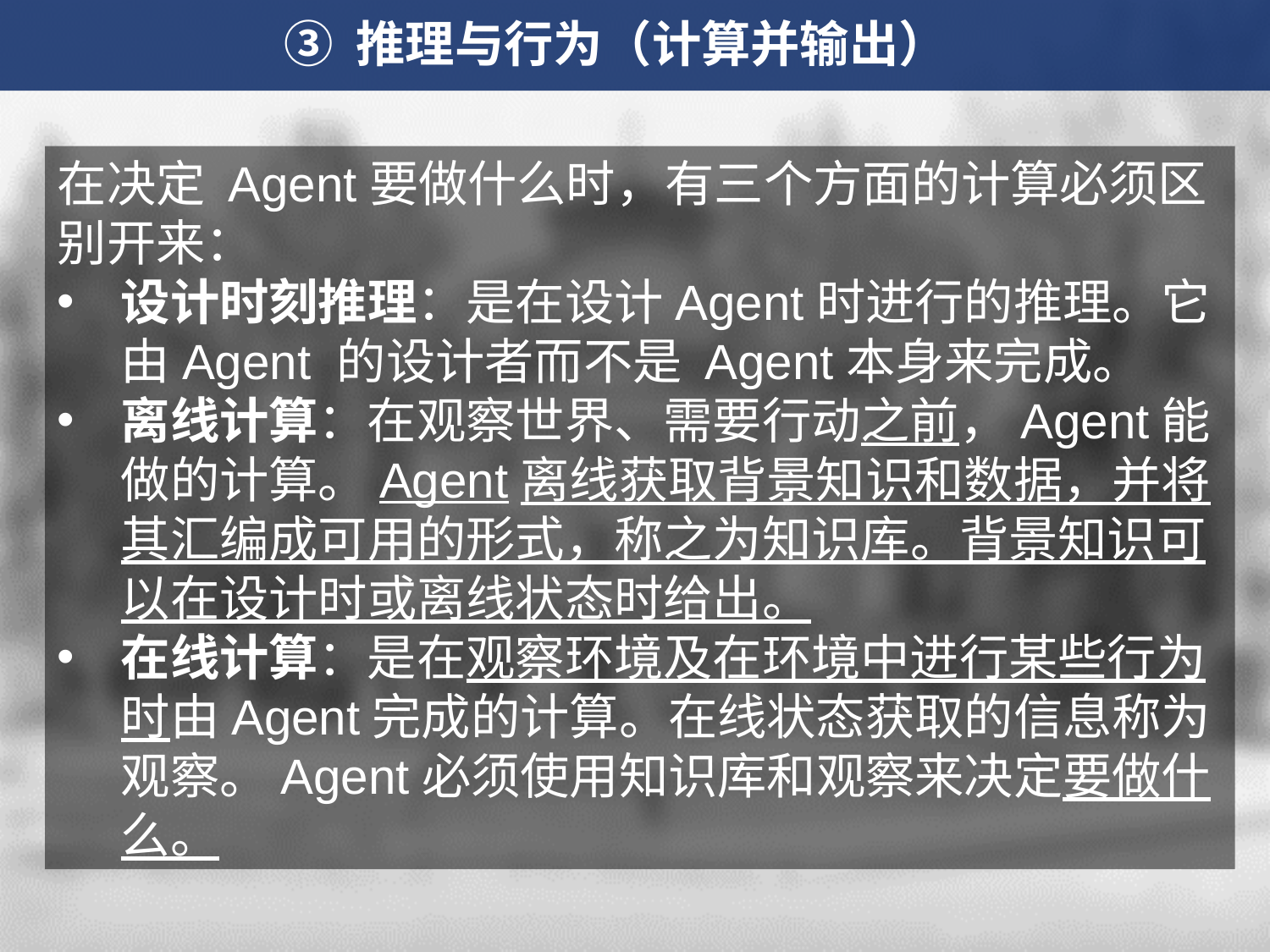

③ 推理与行为（计算并输出）
在决定 Agent要做什么时，有三个方面的计算必须区别开来：
设计时刻推理：是在设计Agent时进行的推理。它由Agent 的设计者而不是 Agent本身来完成。
离线计算：在观察世界、需要行动之前，Agent能做的计算。Agent离线获取背景知识和数据，并将其汇编成可用的形式，称之为知识库。背景知识可以在设计时或离线状态时给出。
在线计算：是在观察环境及在环境中进行某些行为时由Agent完成的计算。在线状态获取的信息称为观察。Agent必须使用知识库和观察来决定要做什么。